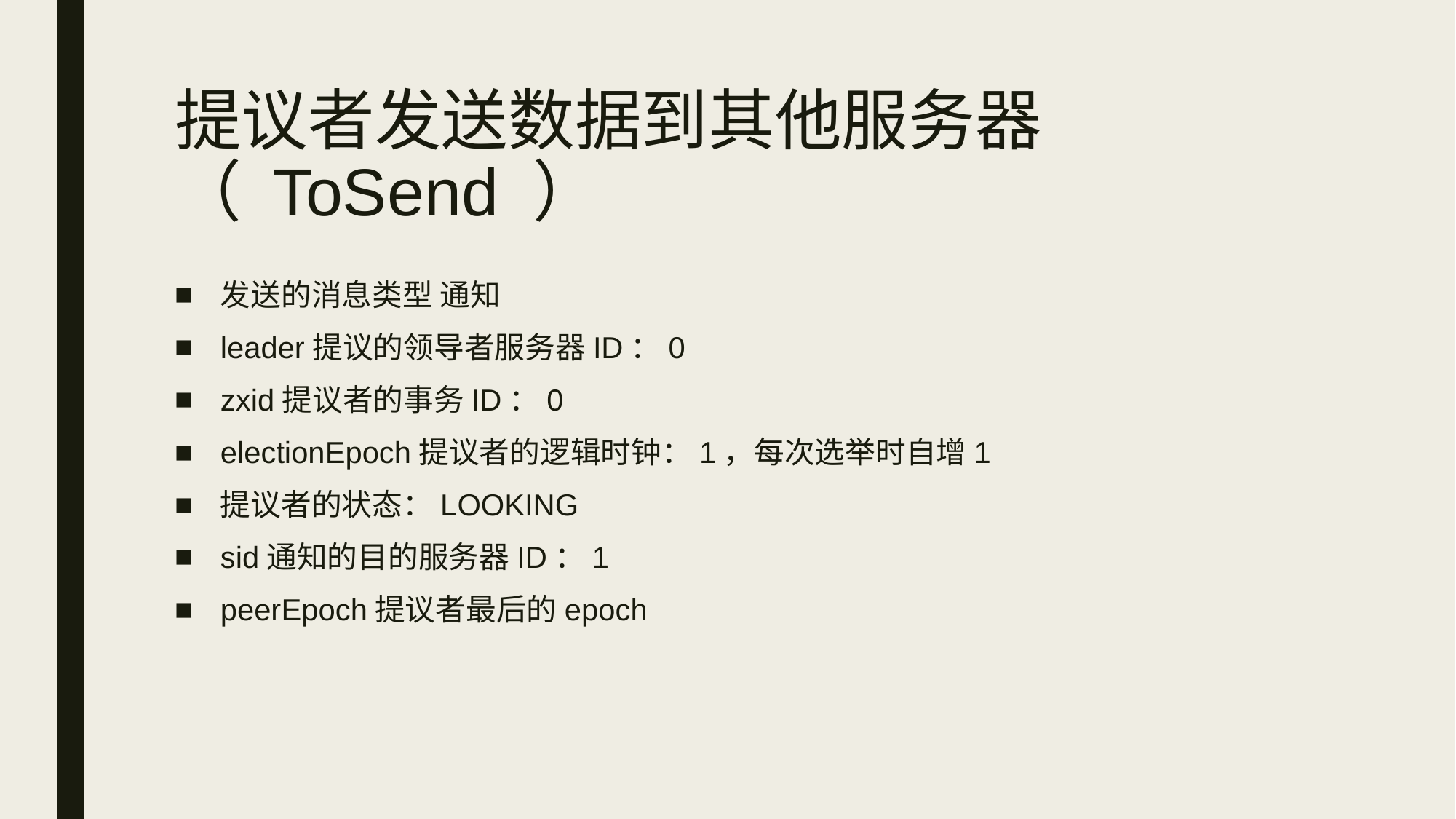

# 提议者发送数据到其他服务器（ ToSend ）
发送的消息类型 通知
leader提议的领导者服务器ID：0
zxid提议者的事务ID：0
electionEpoch提议者的逻辑时钟：1，每次选举时自增1
提议者的状态：LOOKING
sid通知的目的服务器ID：1
peerEpoch提议者最后的epoch